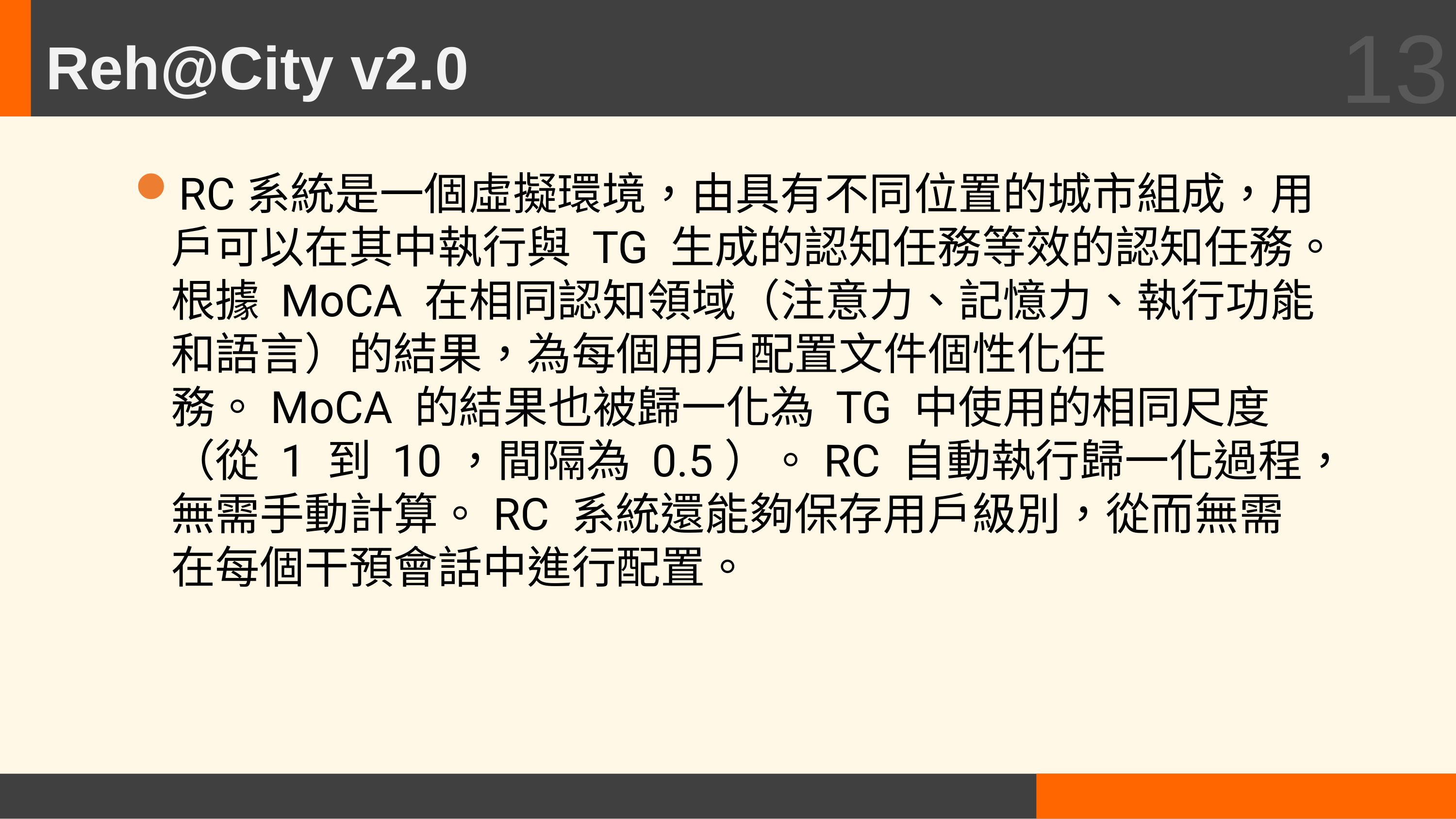

13
# Reh@City v2.0
RC系統是一個虛擬環境，由具有不同位置的城市組成，用戶可以在其中執行與 TG 生成的認知任務等效的認知任務。根據 MoCA 在相同認知領域（注意力、記憶力、執行功能和語言）的結果，為每個用戶配置文件個性化任務。MoCA 的結果也被歸一化為 TG 中使用的相同尺度（從 1 到 10，間隔為 0.5）。RC 自動執行歸一化過程，無需手動計算。RC 系統還能夠保存用戶級別，從而無需在每個干預會話中進行配置。